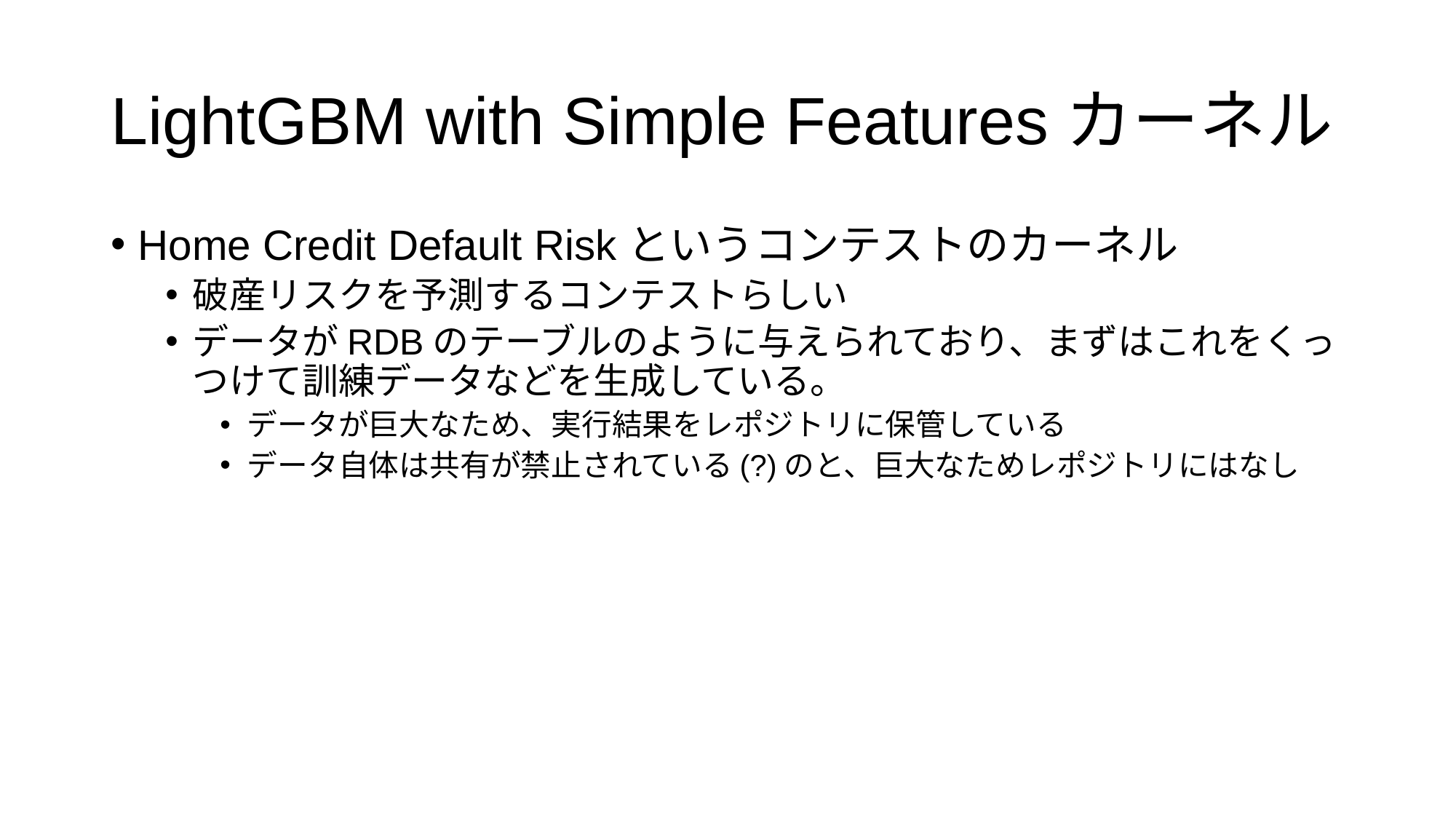

# LightGBM with Simple Featuresカーネル
Home Credit Default Riskというコンテストのカーネル
破産リスクを予測するコンテストらしい
データがRDBのテーブルのように与えられており、まずはこれをくっつけて訓練データなどを生成している。
データが巨大なため、実行結果をレポジトリに保管している
データ自体は共有が禁止されている(?)のと、巨大なためレポジトリにはなし